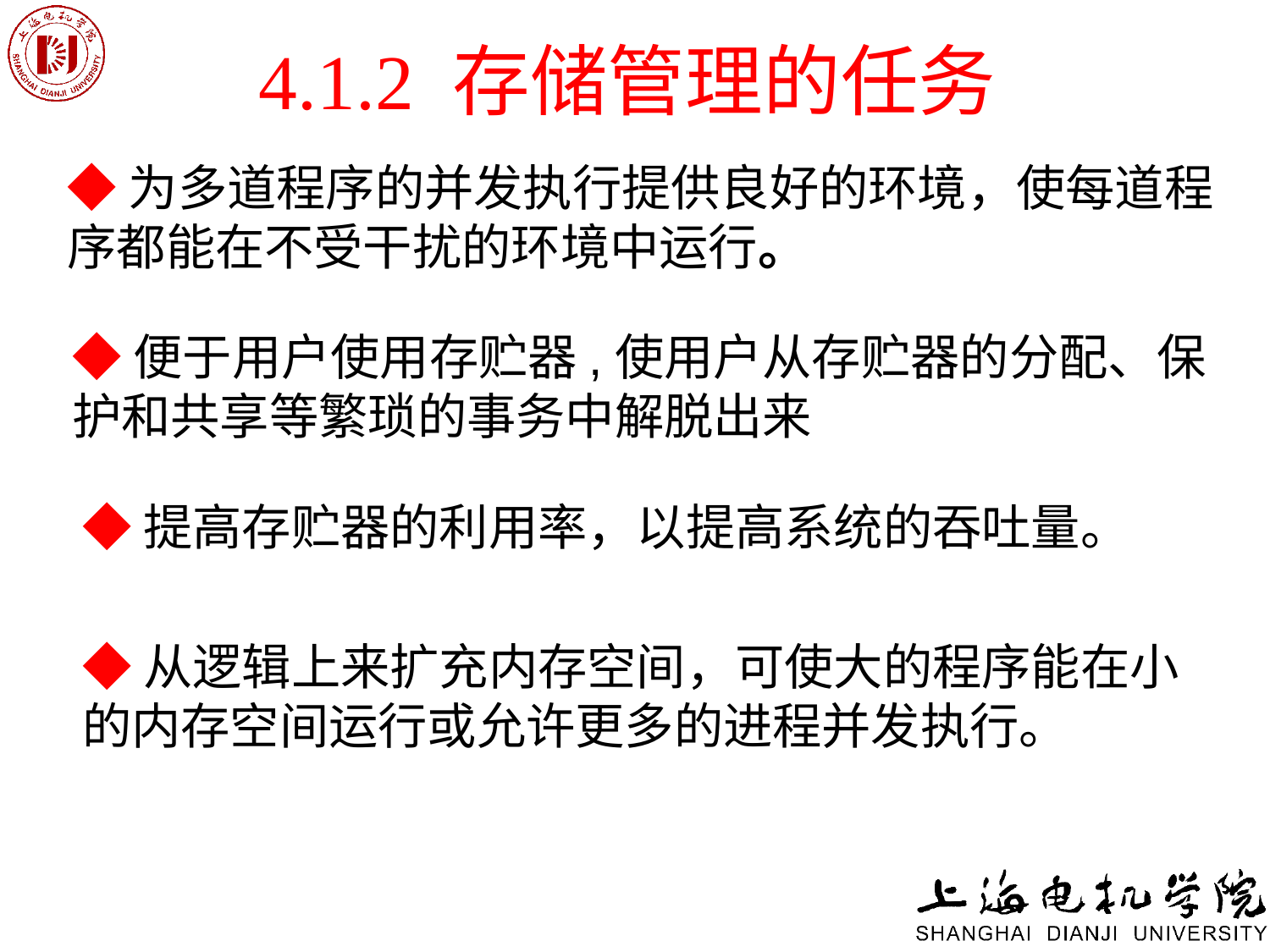

# 4.1.2 存储管理的任务
◆为多道程序的并发执行提供良好的环境，使每道程序都能在不受干扰的环境中运行。
◆便于用户使用存贮器,使用户从存贮器的分配、保护和共享等繁琐的事务中解脱出来
◆提高存贮器的利用率，以提高系统的吞吐量。
◆从逻辑上来扩充内存空间，可使大的程序能在小的内存空间运行或允许更多的进程并发执行。